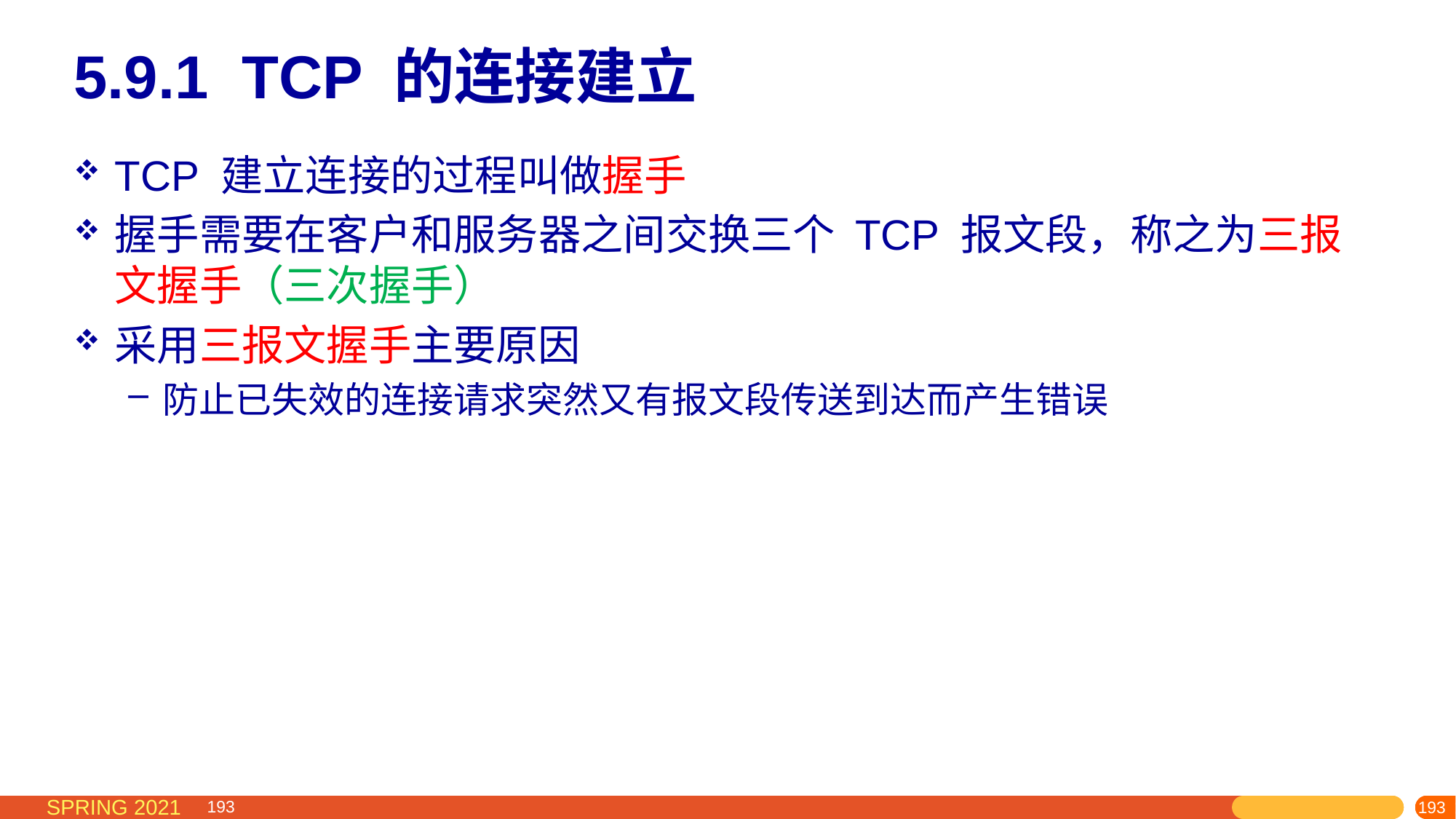

# 5.9.1  TCP 的连接建立
TCP 建立连接的过程叫做握手
握手需要在客户和服务器之间交换三个 TCP 报文段，称之为三报文握手（三次握手）
采用三报文握手主要原因
防止已失效的连接请求突然又有报文段传送到达而产生错误